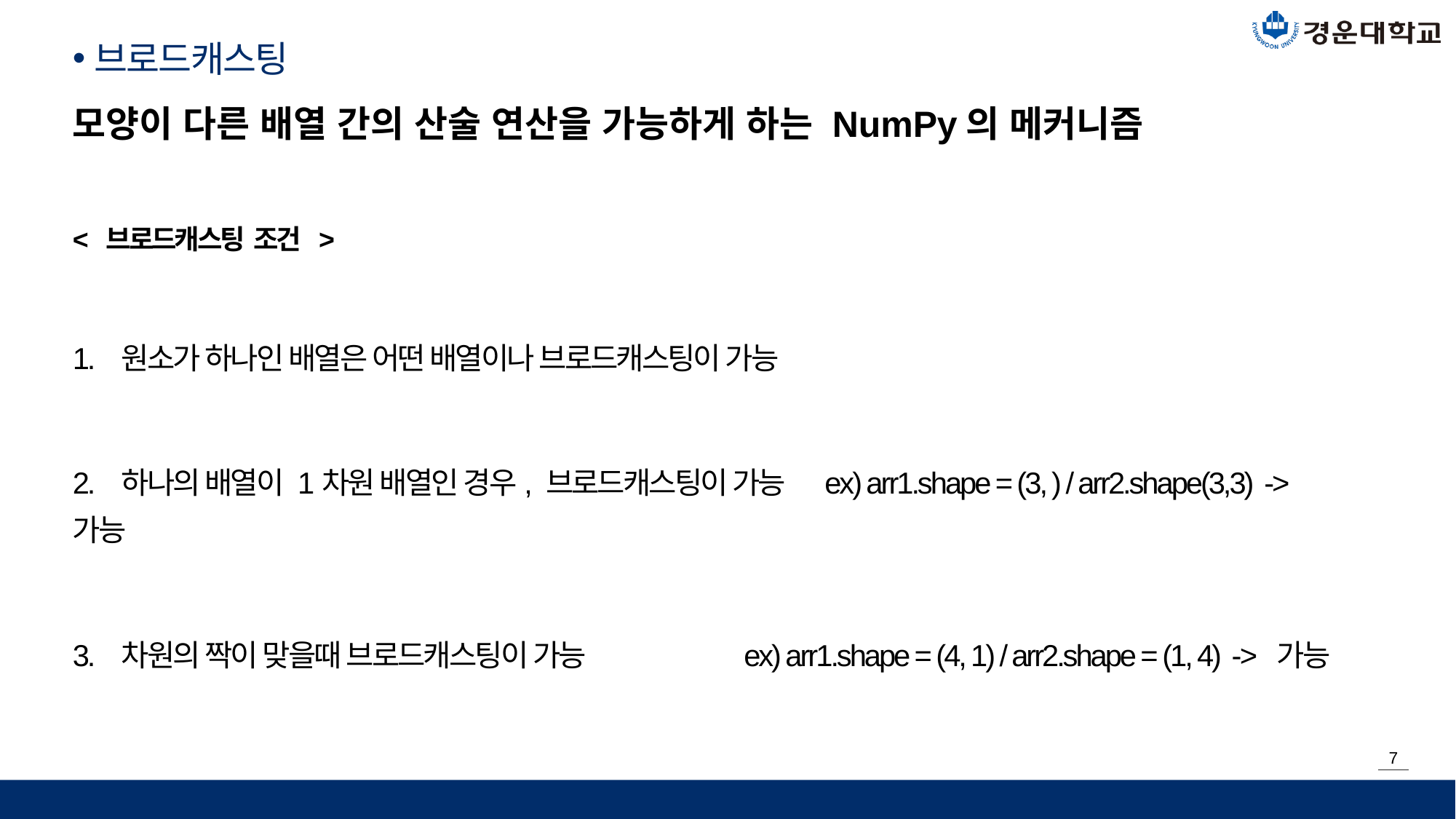

브로드캐스팅
모양이 다른 배열 간의 산술 연산을 가능하게 하는 NumPy의 메커니즘

<  브로드캐스팅  조건  >

1.   원소가 하나인 배열은 어떤 배열이나 브로드캐스팅이 가능

2.   하나의 배열이 1차원 배열인 경우, 브로드캐스팅이 가능     ex) arr1.shape = (3, ) / arr2.shape(3,3)  ->   가능

3.   차원의 짝이 맞을때 브로드캐스팅이 가능                        ex) arr1.shape = (4, 1) / arr2.shape = (1, 4)  ->  가능